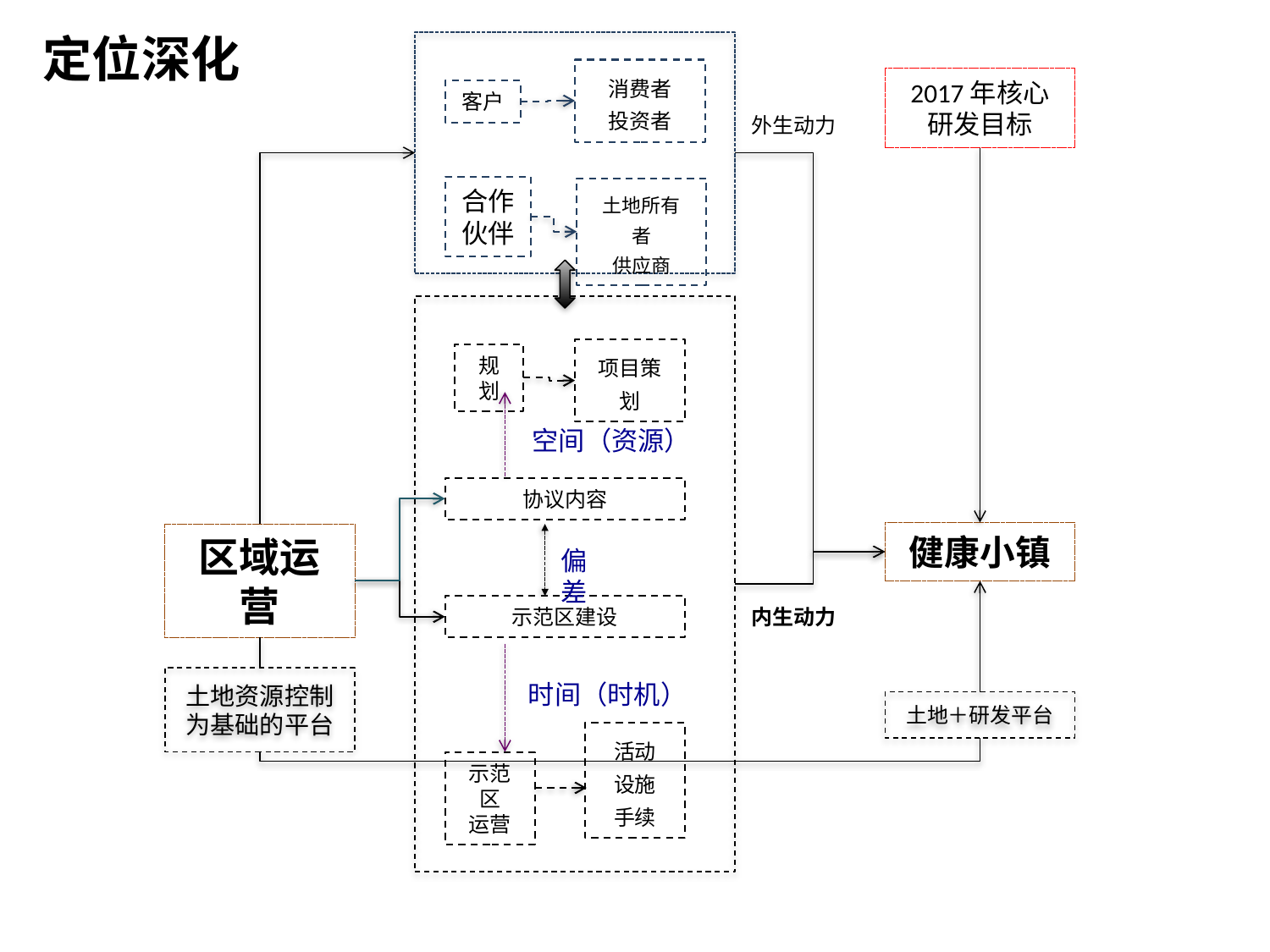

定位深化

消费者
投资者
2017年核心研发目标
客户
外生动力
合作
伙伴
土地所有者
供应商

项目策划
规划
空间（资源）
协议内容
健康小镇
区域运营
偏差
示范区建设
内生动力
土地资源控制为基础的平台
时间（时机）
土地＋研发平台
活动
设施
手续
示范区
运营